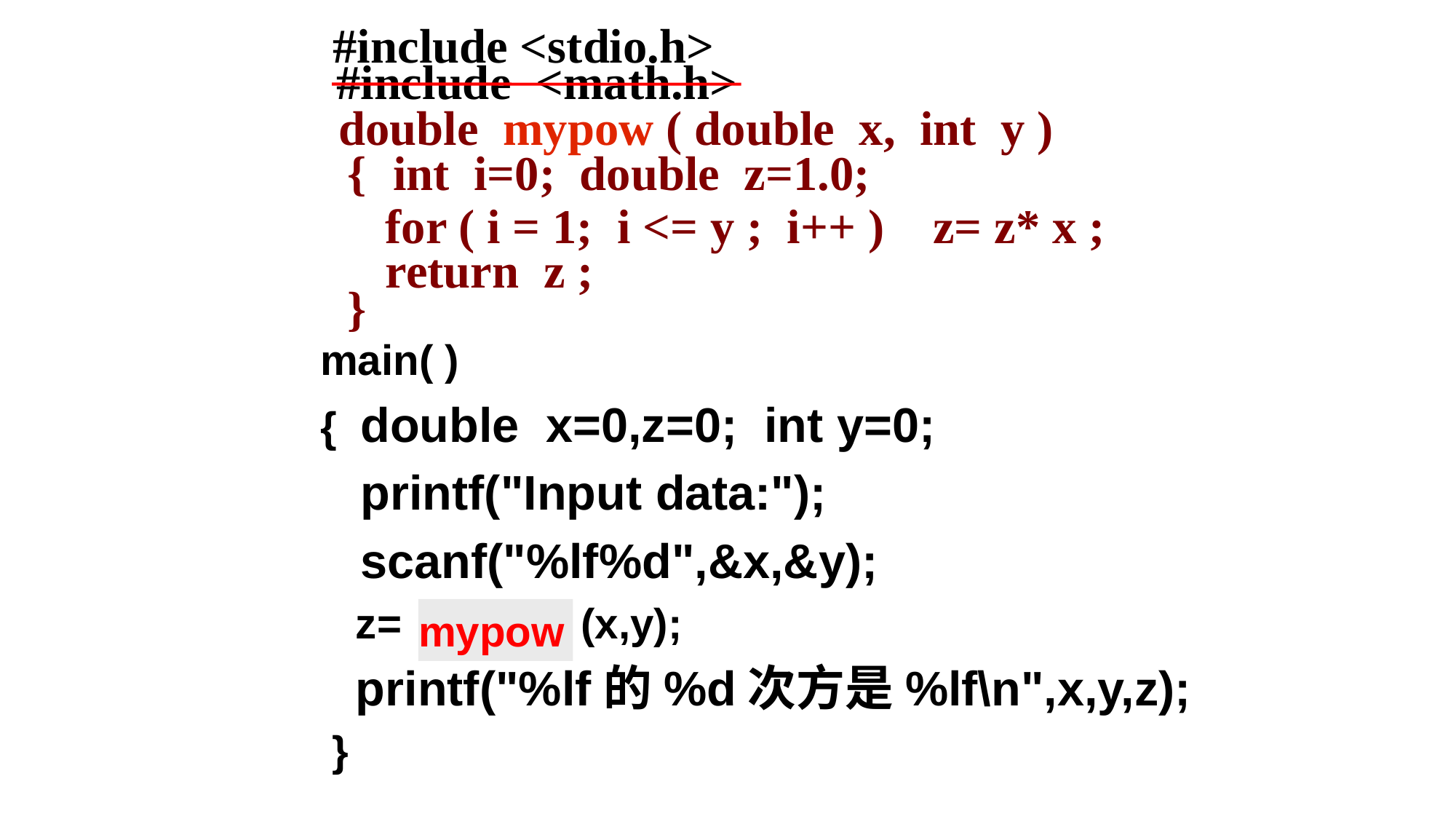

#include <stdio.h>
#include  <math.h>

double  mypow ( double  x,  int  y )
{
int  i=0;  double  z=1.0;
for ( i = 1;  i <= y ;  i++ )    z= z* x ;
return  z ;
}
main( )
{  double  x=0,z=0;  int y=0;
   printf("Input data:");
   scanf("%lf%d",&x,&y);
   z=       pow (x,y);
   printf("%lf的%d次方是%lf\n",x,y,z);
 }
mypow